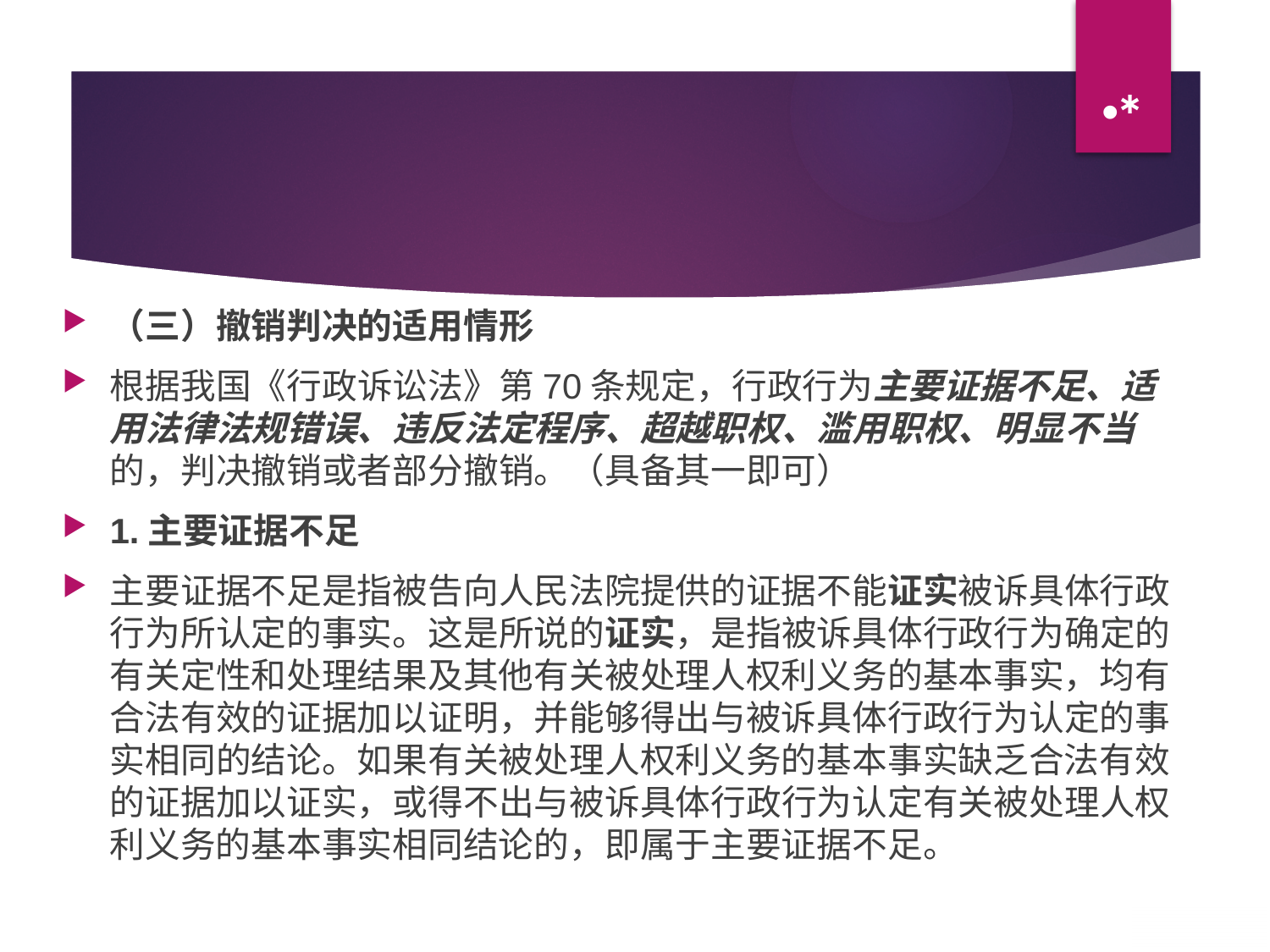

*
#
（三）撤销判决的适用情形
根据我国《行政诉讼法》第70条规定，行政行为主要证据不足、适用法律法规错误、违反法定程序、超越职权、滥用职权、明显不当的，判决撤销或者部分撤销。（具备其一即可）
1.主要证据不足
主要证据不足是指被告向人民法院提供的证据不能证实被诉具体行政行为所认定的事实。这是所说的证实，是指被诉具体行政行为确定的有关定性和处理结果及其他有关被处理人权利义务的基本事实，均有合法有效的证据加以证明，并能够得出与被诉具体行政行为认定的事实相同的结论。如果有关被处理人权利义务的基本事实缺乏合法有效的证据加以证实，或得不出与被诉具体行政行为认定有关被处理人权利义务的基本事实相同结论的，即属于主要证据不足。